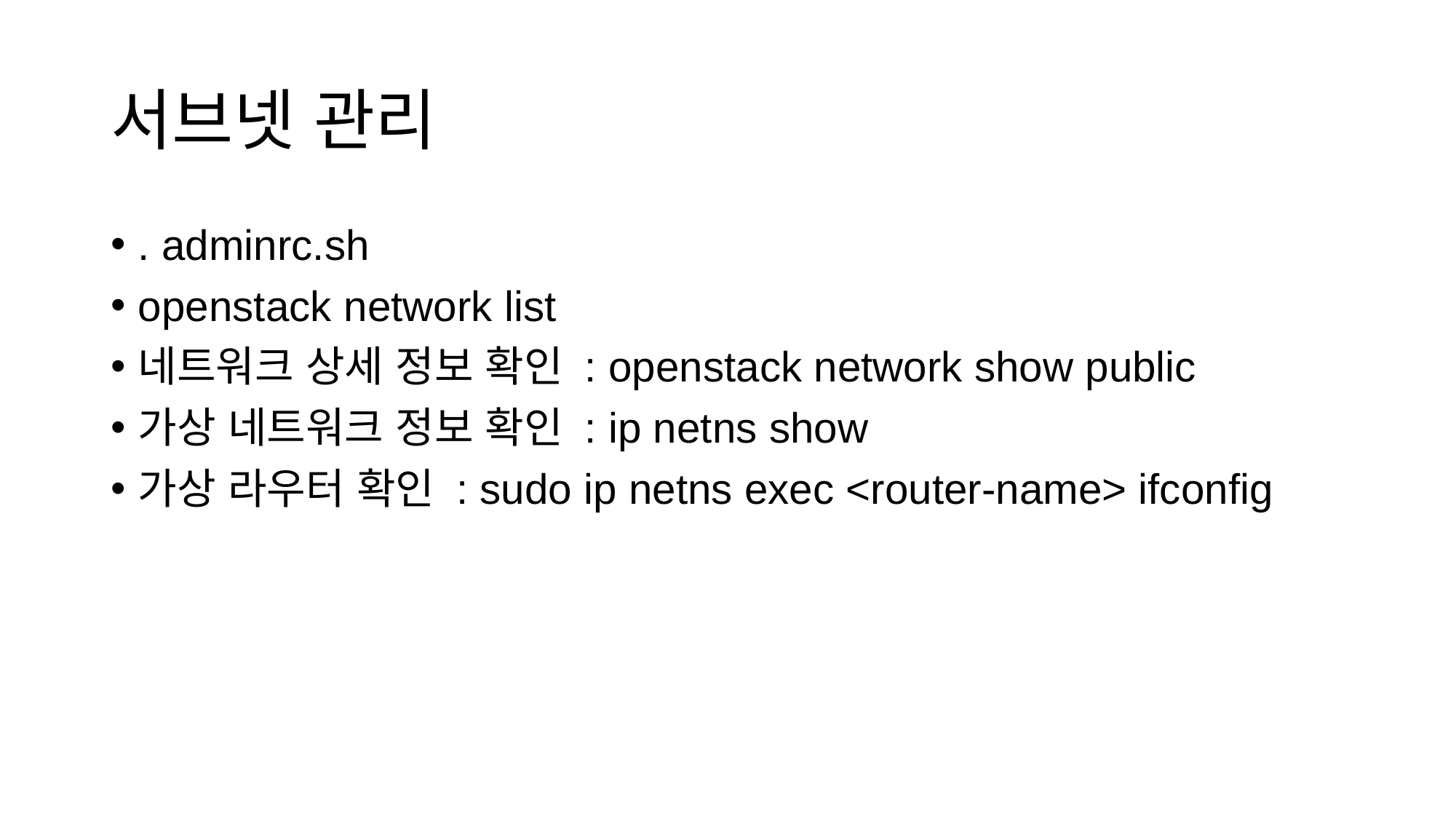

# 서브넷 관리
. adminrc.sh
openstack network list
네트워크 상세 정보 확인 : openstack network show public
가상 네트워크 정보 확인 : ip netns show
가상 라우터 확인 : sudo ip netns exec <router-name> ifconfig